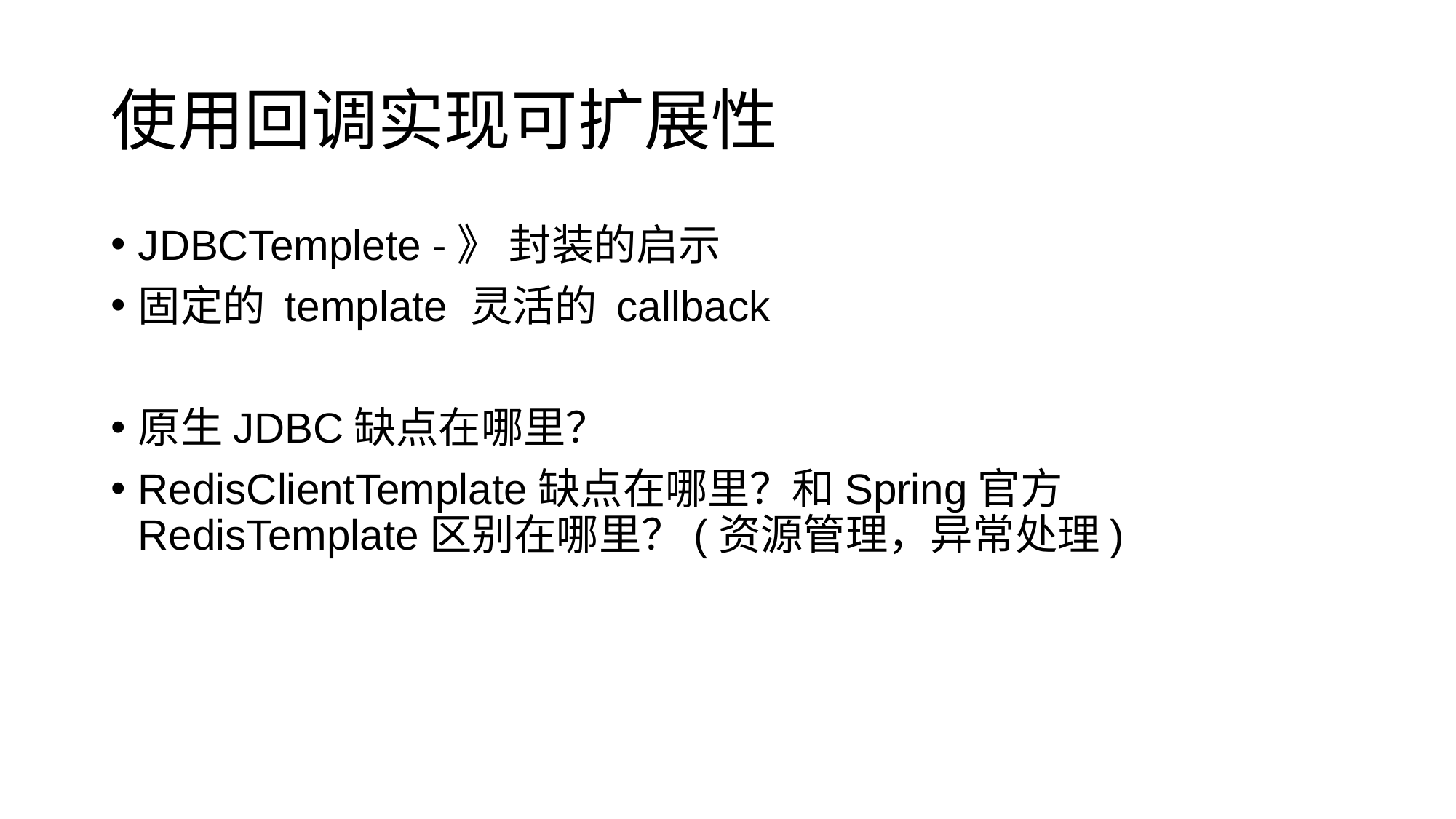

# 使用回调实现可扩展性
JDBCTemplete -》 封装的启示
固定的 template 灵活的 callback

原生JDBC缺点在哪里？
RedisClientTemplate缺点在哪里？和Spring官方RedisTemplate区别在哪里？(资源管理，异常处理)